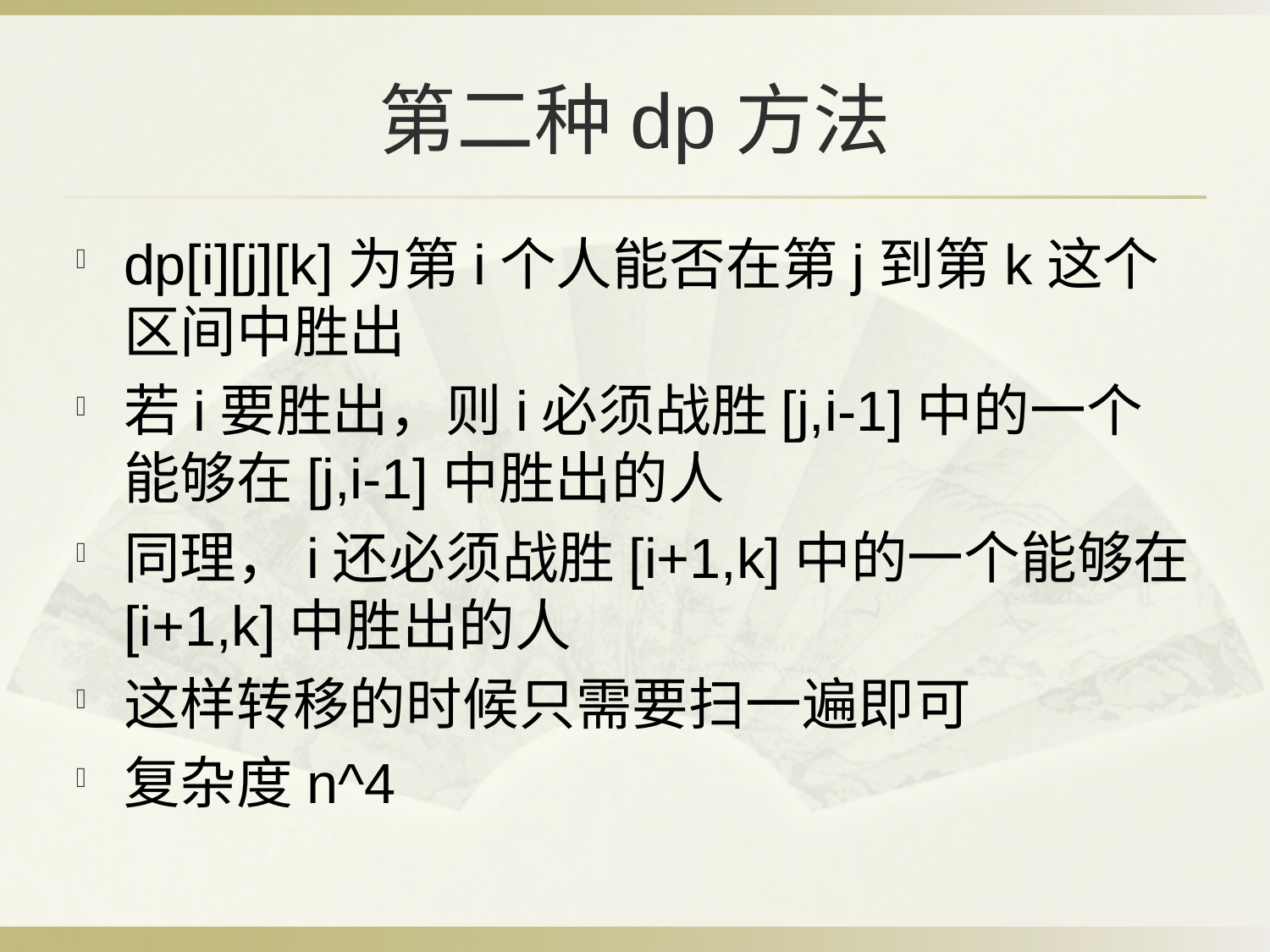

# 第二种dp方法
dp[i][j][k]为第i个人能否在第j到第k这个区间中胜出
若i要胜出，则i必须战胜[j,i-1]中的一个能够在[j,i-1]中胜出的人
同理，i还必须战胜[i+1,k]中的一个能够在[i+1,k]中胜出的人
这样转移的时候只需要扫一遍即可
复杂度n^4